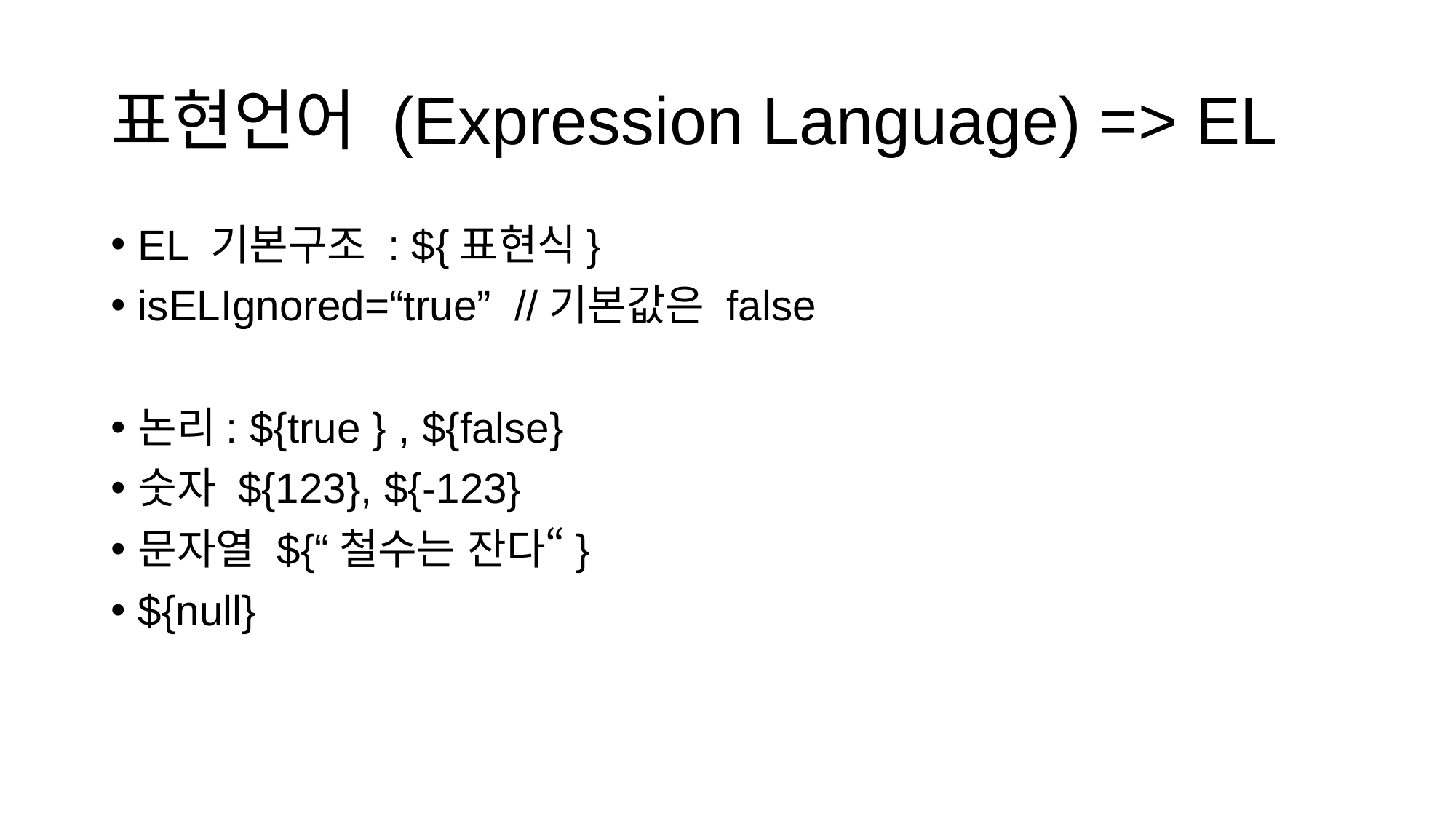

# 표현언어 (Expression Language) => EL
EL 기본구조 : ${표현식}
isELIgnored=“true”  //기본값은 false

논리: ${true } , ${false}
숫자 ${123}, ${-123}
문자열 ${“철수는 잔다“}
${null}